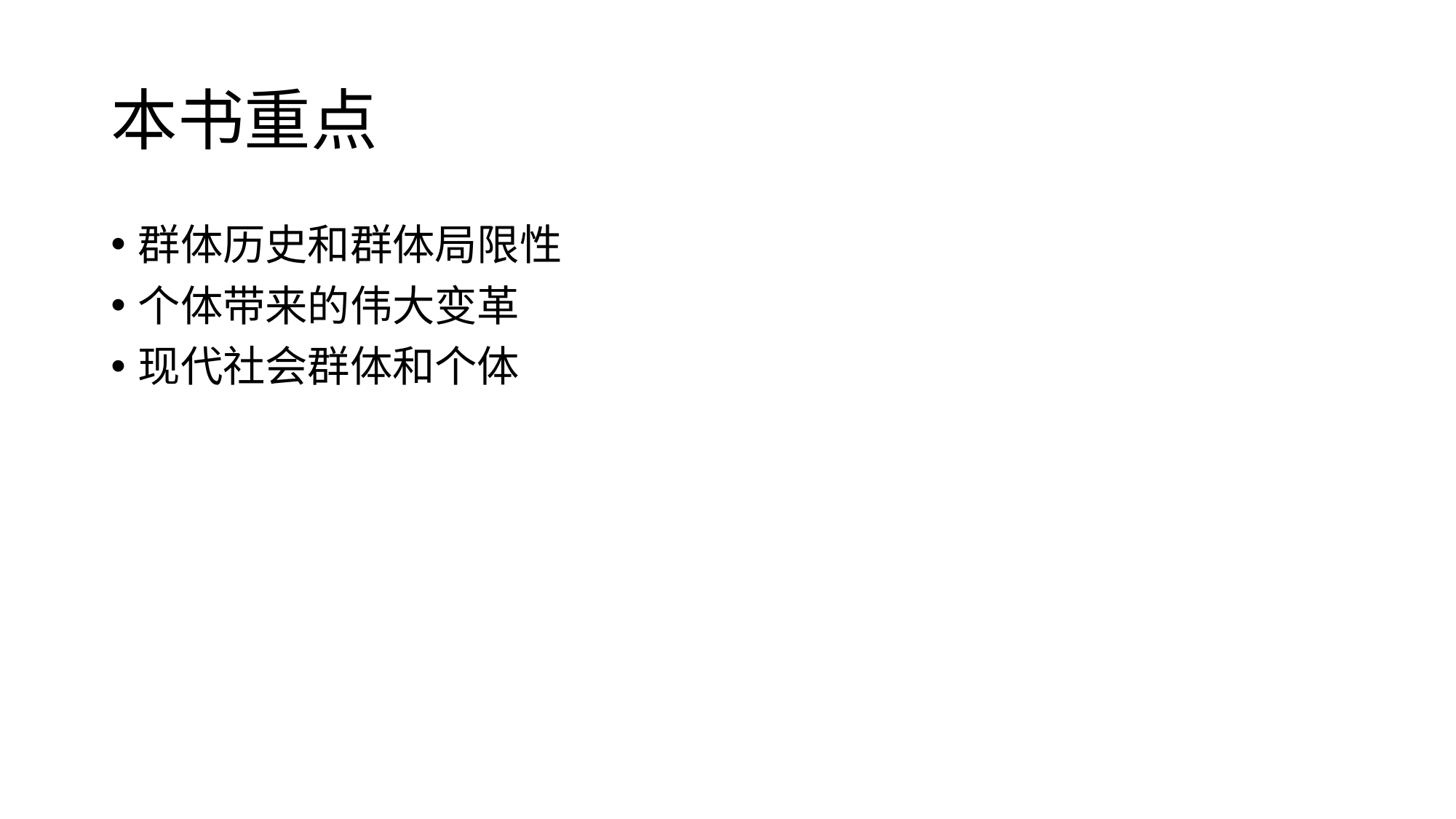

# 本书重点
群体历史和群体局限性
个体带来的伟大变革
现代社会群体和个体